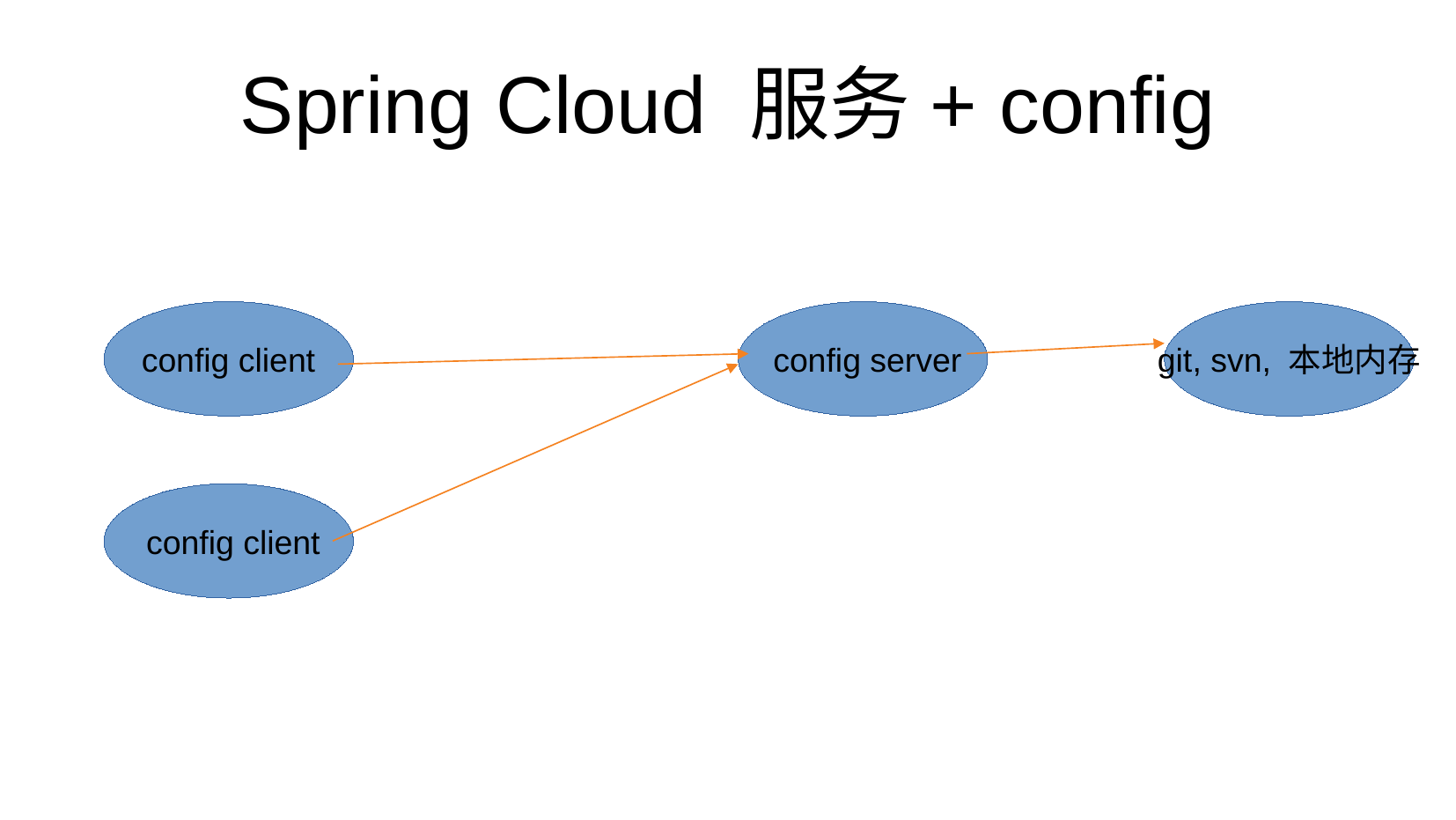

Spring Cloud 服务+ config
 config client
 config server
git, svn, 本地内存

 config client